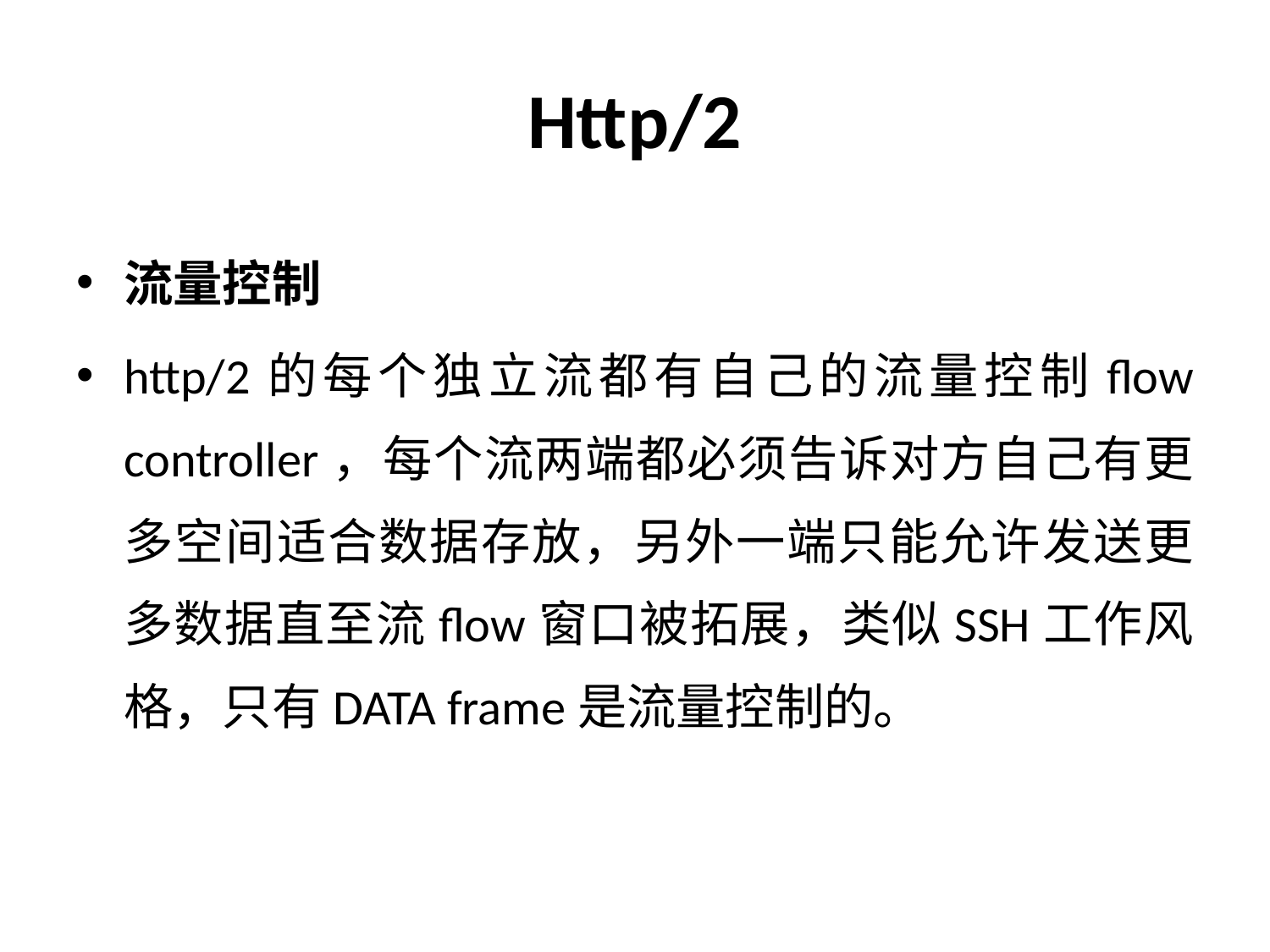

# Http/2
流量控制
http/2的每个独立流都有自己的流量控制flow controller，每个流两端都必须告诉对方自己有更多空间适合数据存放，另外一端只能允许发送更多数据直至流flow窗口被拓展，类似SSH工作风格，只有DATA frame是流量控制的。